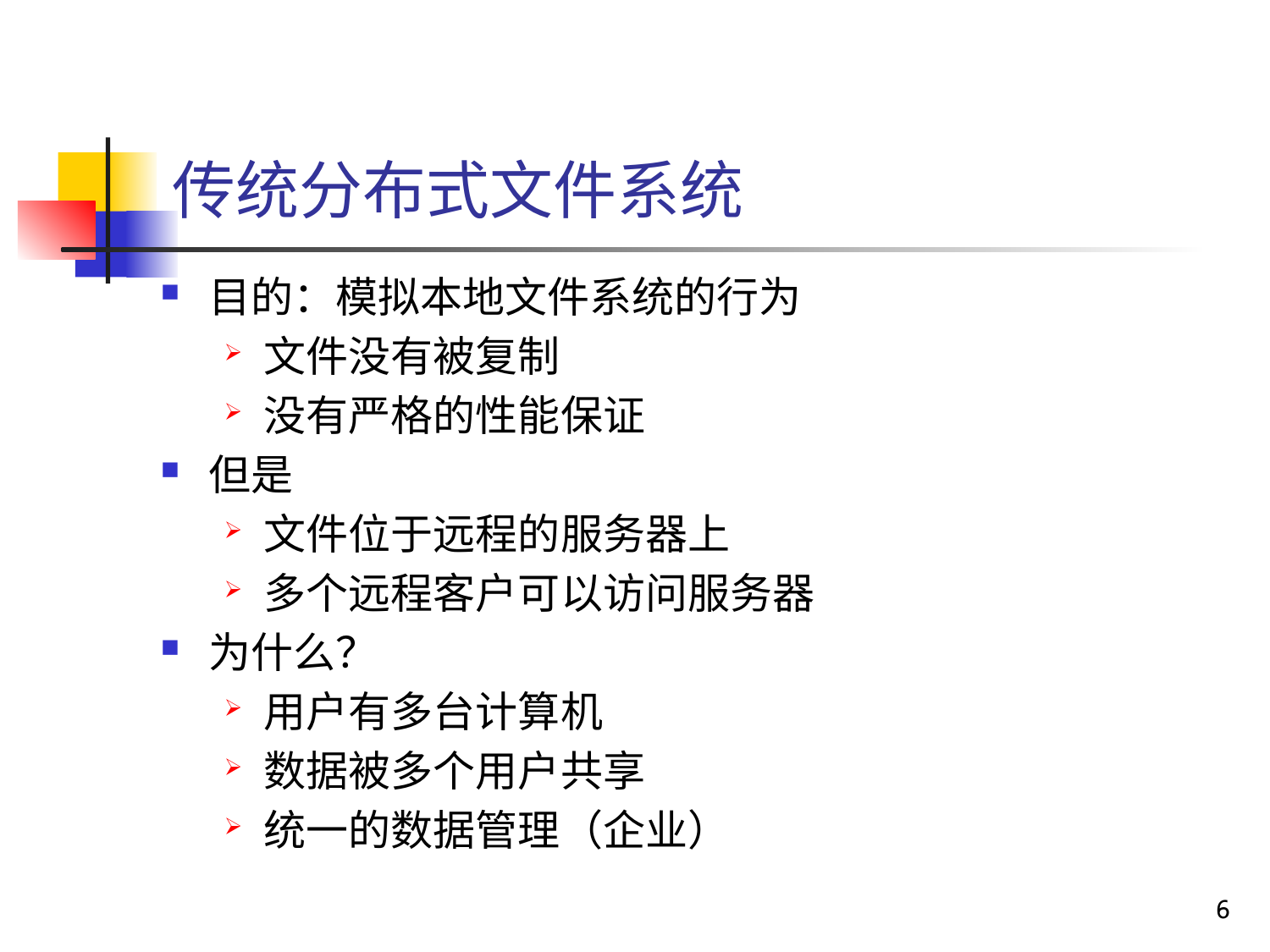

# 传统分布式文件系统
目的：模拟本地文件系统的行为
文件没有被复制
没有严格的性能保证
但是
文件位于远程的服务器上
多个远程客户可以访问服务器
为什么？
用户有多台计算机
数据被多个用户共享
统一的数据管理（企业）
6